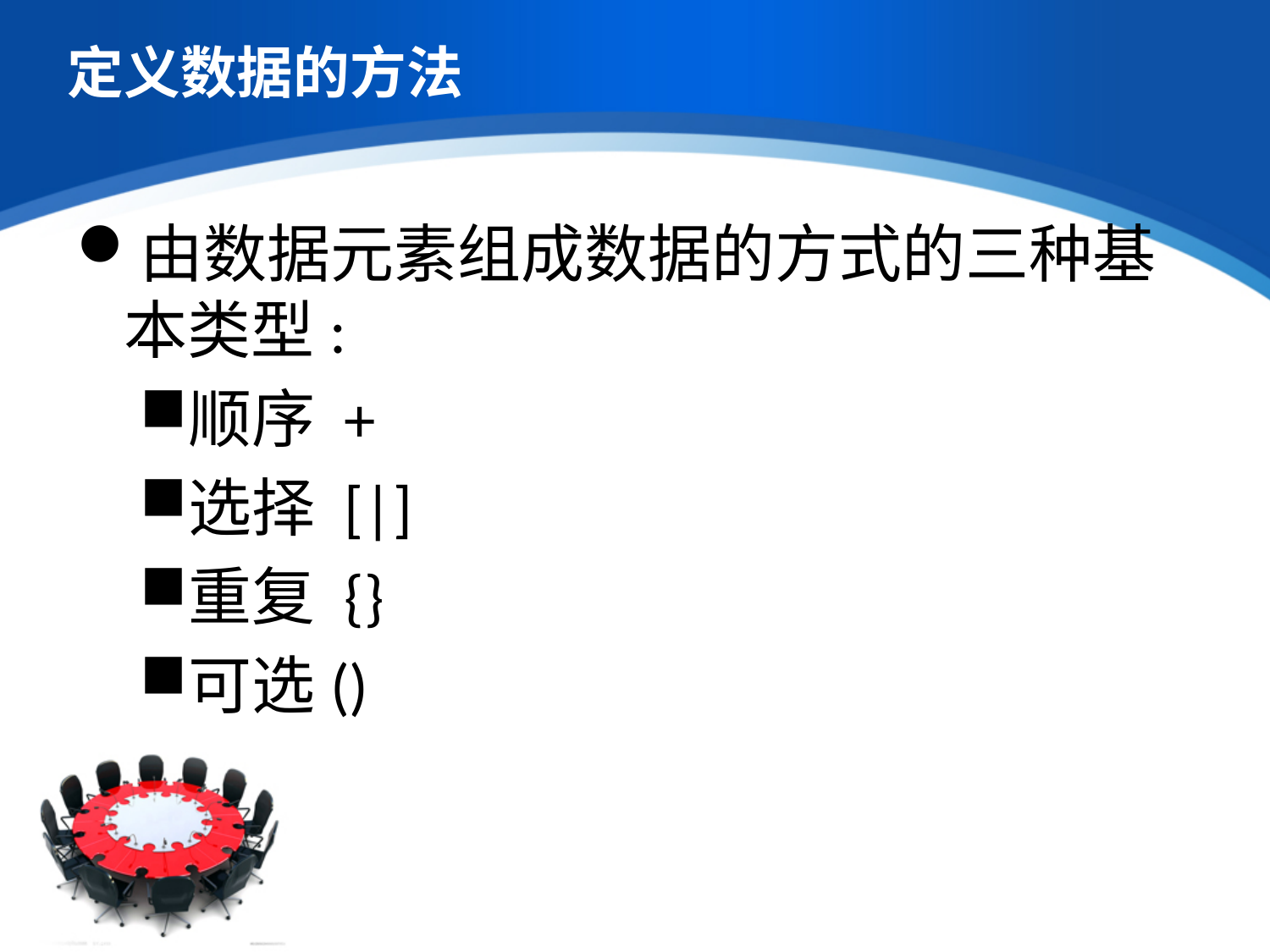

# 定义数据的方法
由数据元素组成数据的方式的三种基本类型:
顺序 +
选择 [|]
重复 {}
可选()